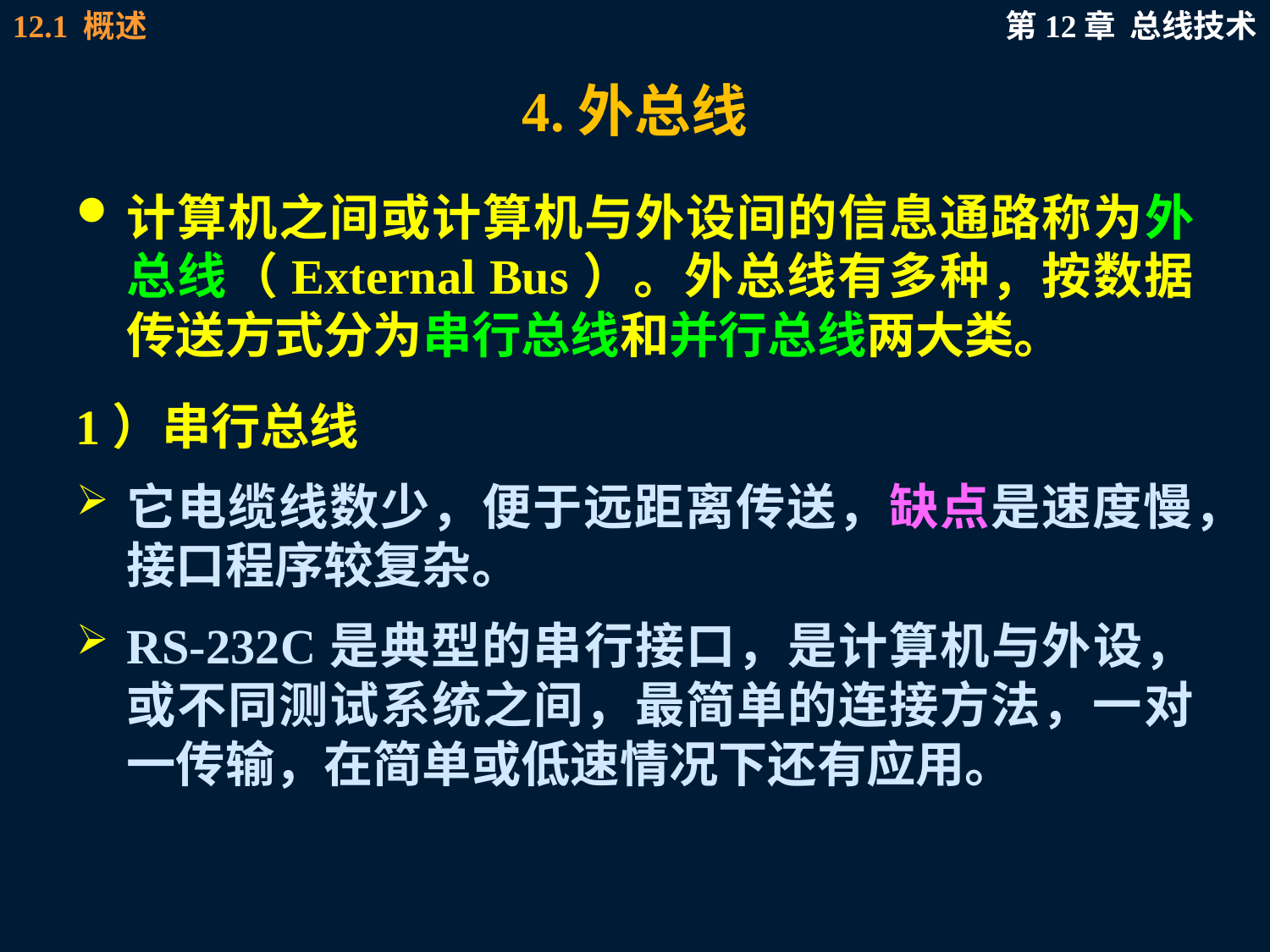

# 4.外总线
计算机之间或计算机与外设间的信息通路称为外总线（External Bus）。外总线有多种，按数据传送方式分为串行总线和并行总线两大类。
1）串行总线
它电缆线数少，便于远距离传送，缺点是速度慢，接口程序较复杂。
RS-232C是典型的串行接口，是计算机与外设，或不同测试系统之间，最简单的连接方法，一对一传输，在简单或低速情况下还有应用。